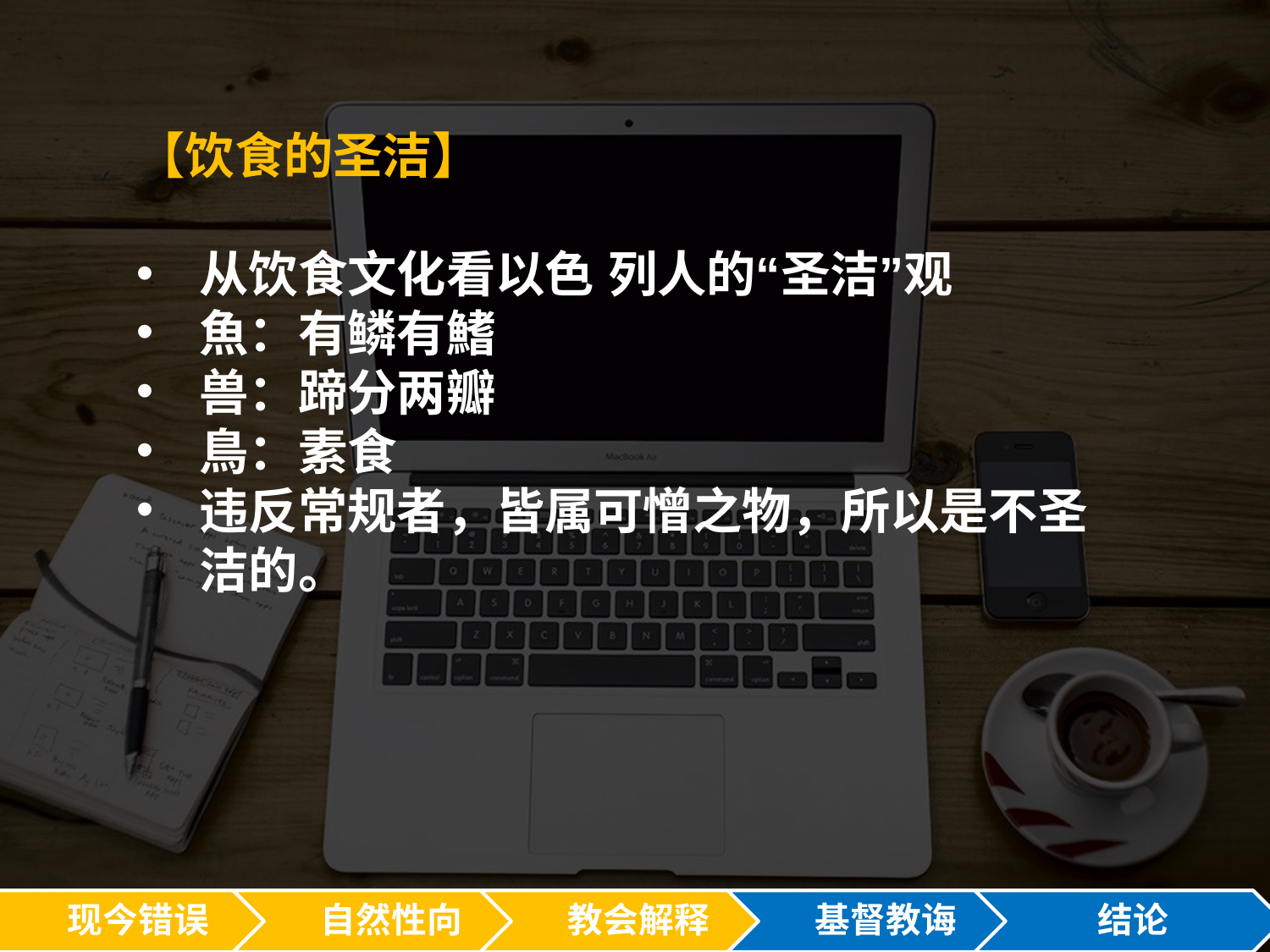

【饮食的圣洁】

从饮食文化看以色 列人的“圣洁”观
魚：有鳞有鰭
兽：蹄分两瓣
鳥：素食
违反常规者，皆属可憎之物，所以是不圣洁的。

现今错误
自然性向
教会解释
基督教诲
结论